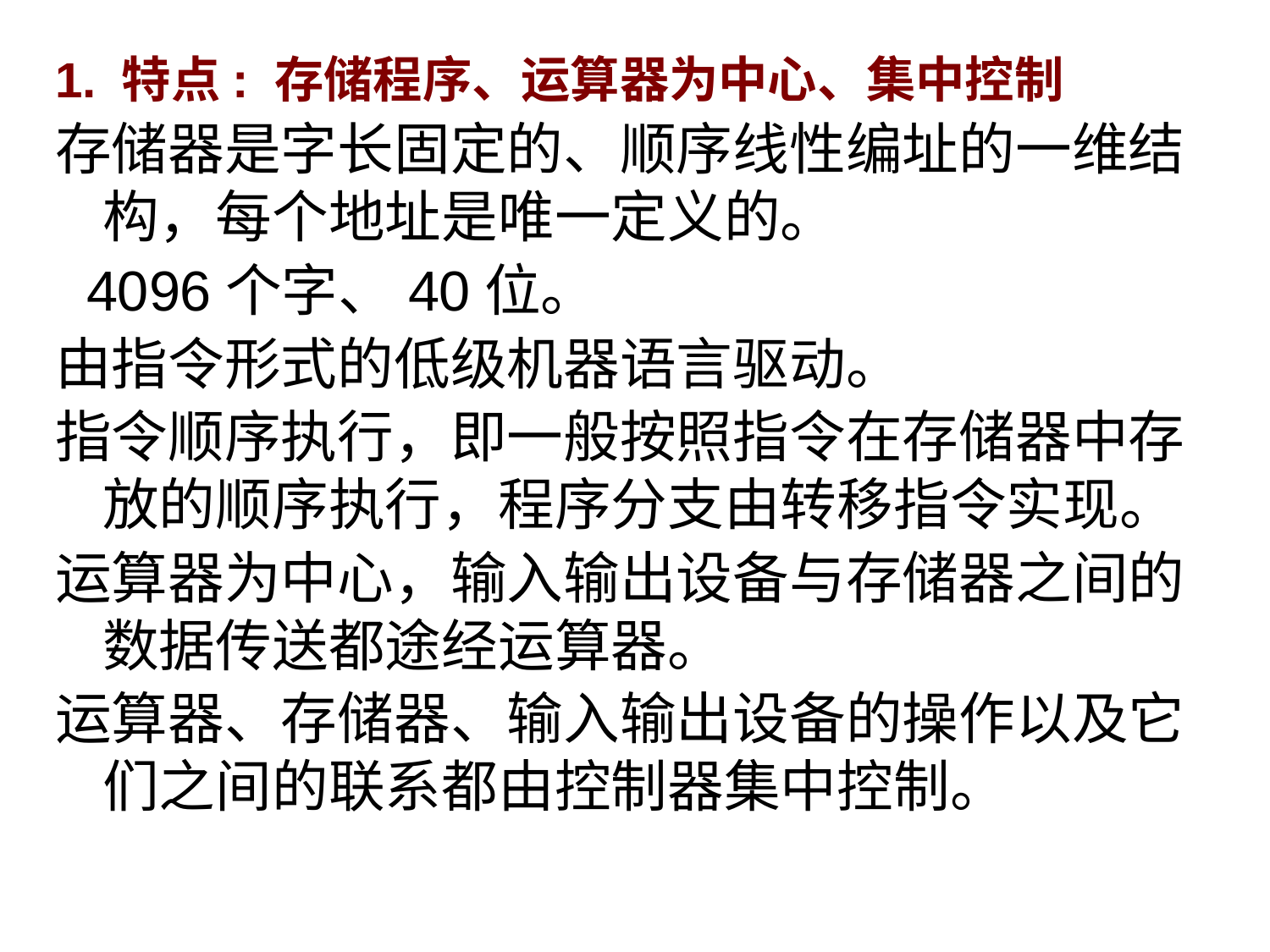

1. 特点: 存储程序、运算器为中心、集中控制
存储器是字长固定的、顺序线性编址的一维结构，每个地址是唯一定义的。
  4096个字、40位。
由指令形式的低级机器语言驱动。
指令顺序执行，即一般按照指令在存储器中存放的顺序执行，程序分支由转移指令实现。
运算器为中心，输入输出设备与存储器之间的数据传送都途经运算器。
运算器、存储器、输入输出设备的操作以及它们之间的联系都由控制器集中控制。